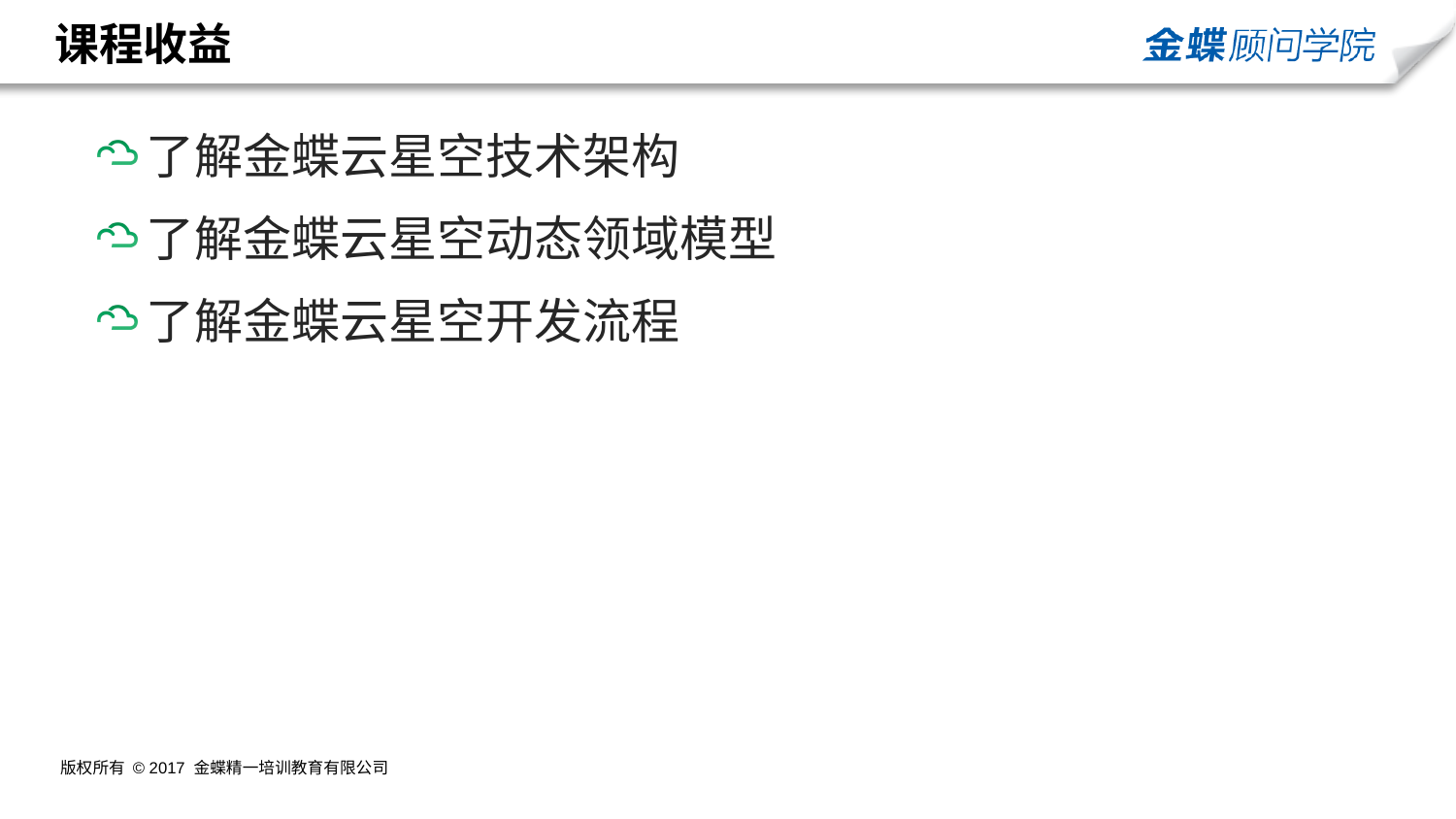

# 课程收益
了解金蝶云星空技术架构
了解金蝶云星空动态领域模型
了解金蝶云星空开发流程